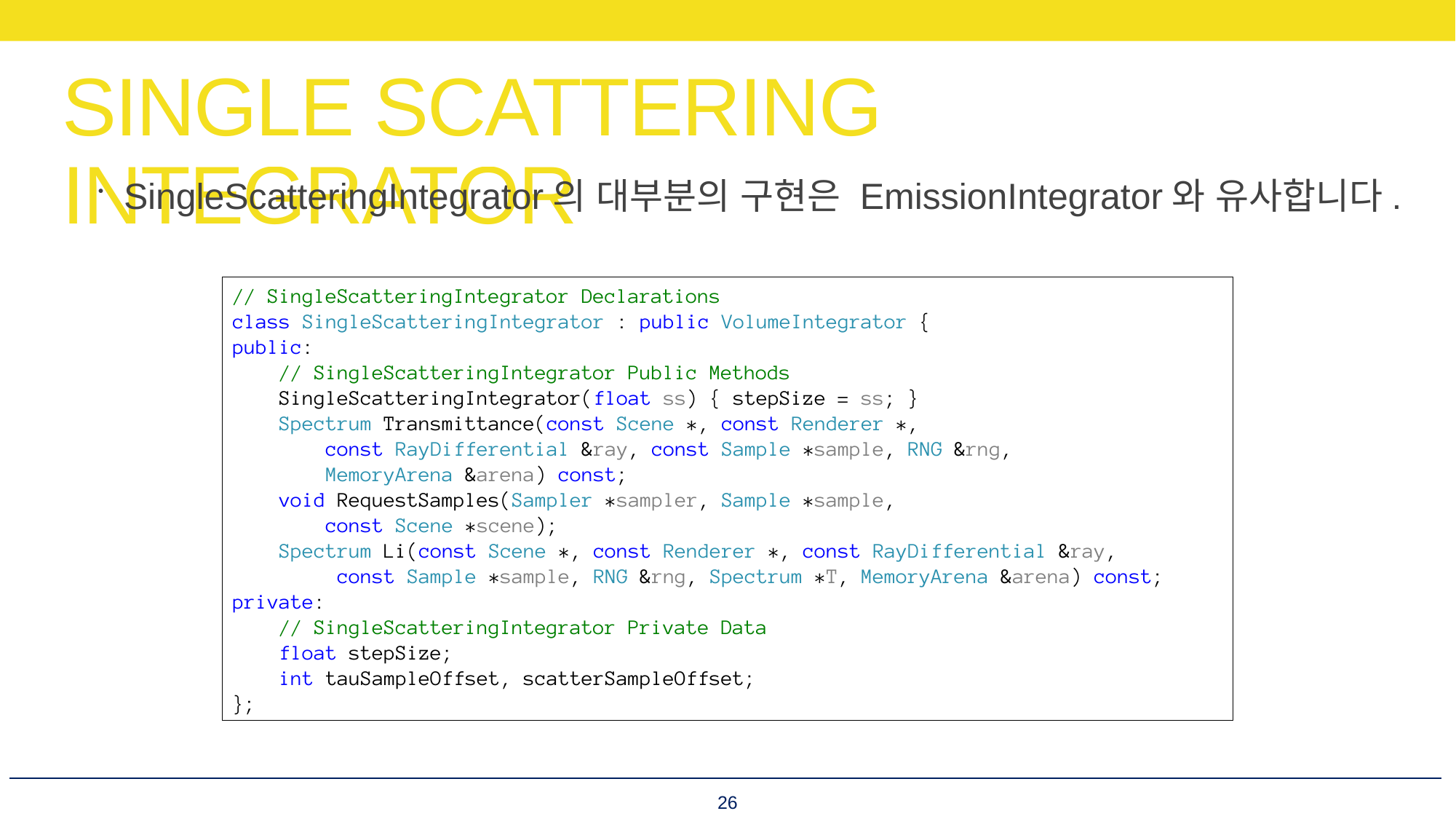

# SINGLE SCATTERING INTEGRATOR
SingleScatteringIntegrator의 대부분의 구현은 EmissionIntegrator와 유사합니다.

// SingleScatteringIntegrator Declarations
class SingleScatteringIntegrator : public VolumeIntegrator {
public:
    // SingleScatteringIntegrator Public Methods
    SingleScatteringIntegrator(float ss) { stepSize = ss; }
    Spectrum Transmittance(const Scene *, const Renderer *,
        const RayDifferential &ray, const Sample *sample, RNG &rng,
        MemoryArena &arena) const;
    void RequestSamples(Sampler *sampler, Sample *sample,
        const Scene *scene);
    Spectrum Li(const Scene *, const Renderer *, const RayDifferential &ray,
         const Sample *sample, RNG &rng, Spectrum *T, MemoryArena &arena) const;
private:
    // SingleScatteringIntegrator Private Data
    float stepSize;
    int tauSampleOffset, scatterSampleOffset;
};
26